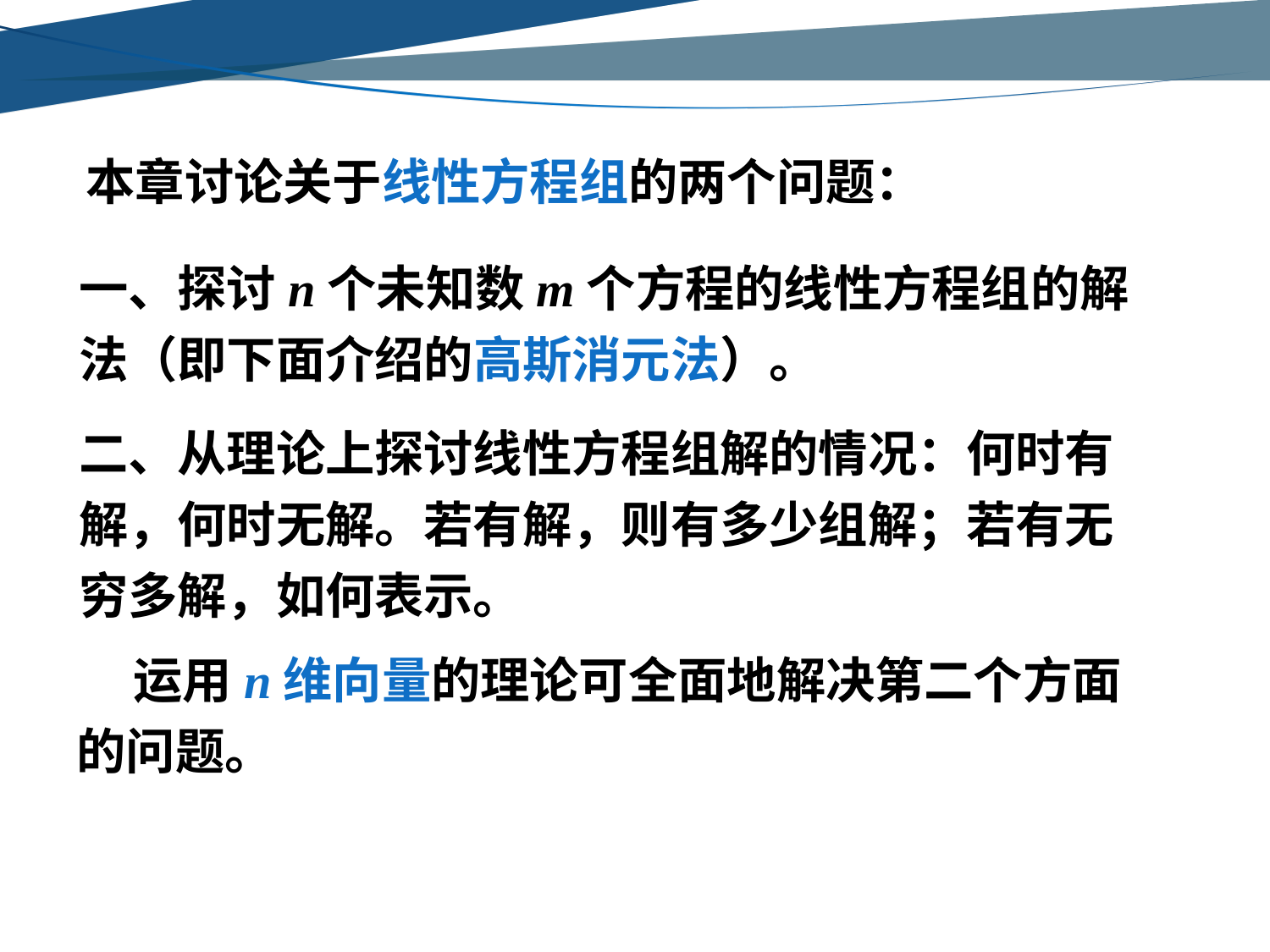

本章讨论关于线性方程组的两个问题：
一、探讨n个未知数m个方程的线性方程组的解法（即下面介绍的高斯消元法）。
二、从理论上探讨线性方程组解的情况：何时有解，何时无解。若有解，则有多少组解；若有无穷多解，如何表示。
    运用n维向量的理论可全面地解决第二个方面的问题。